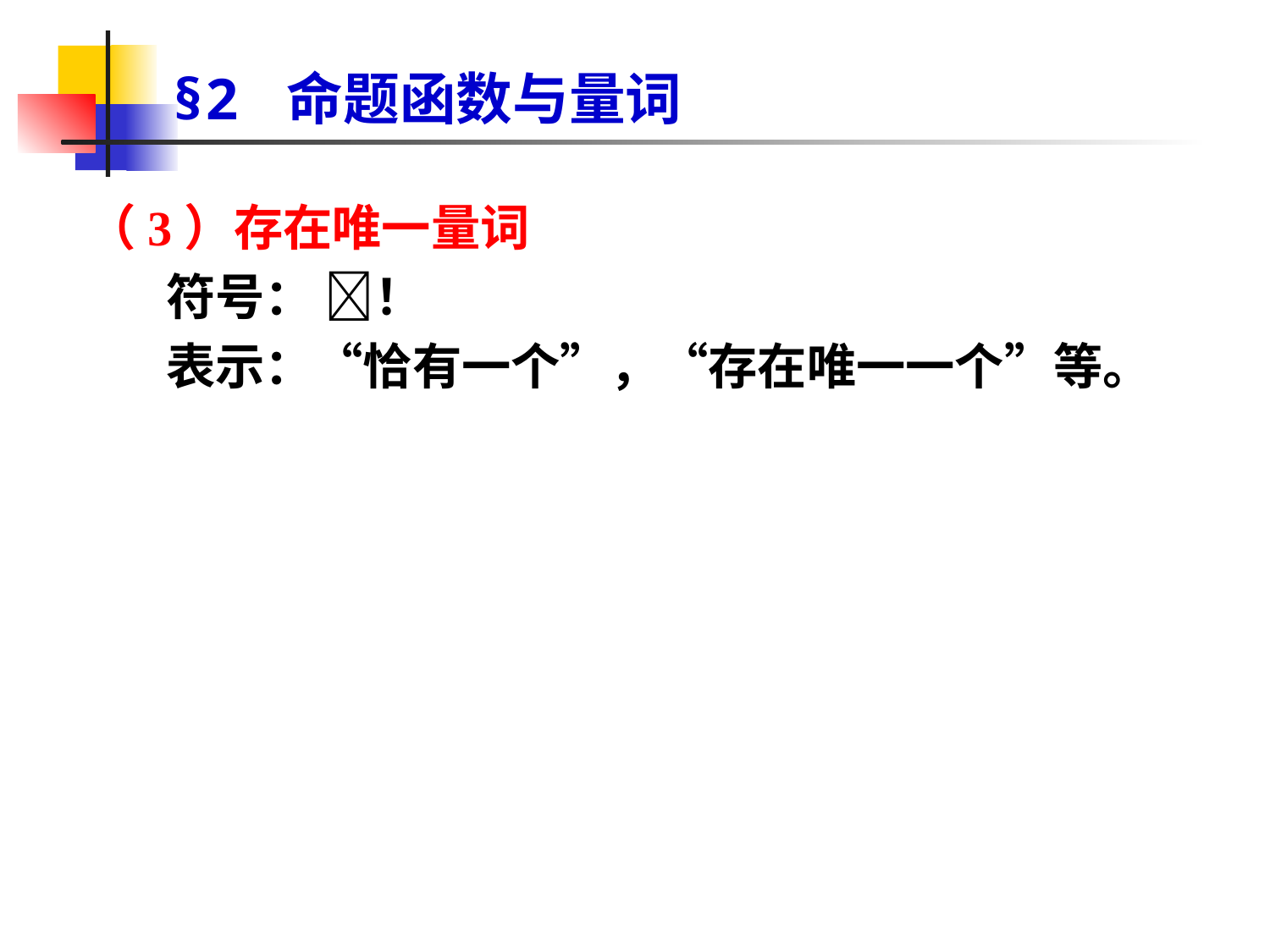

# §2 命题函数与量词
（3）存在唯一量词
      符号： ∃！
      表示：“恰有一个”，“存在唯一一个”等。
26